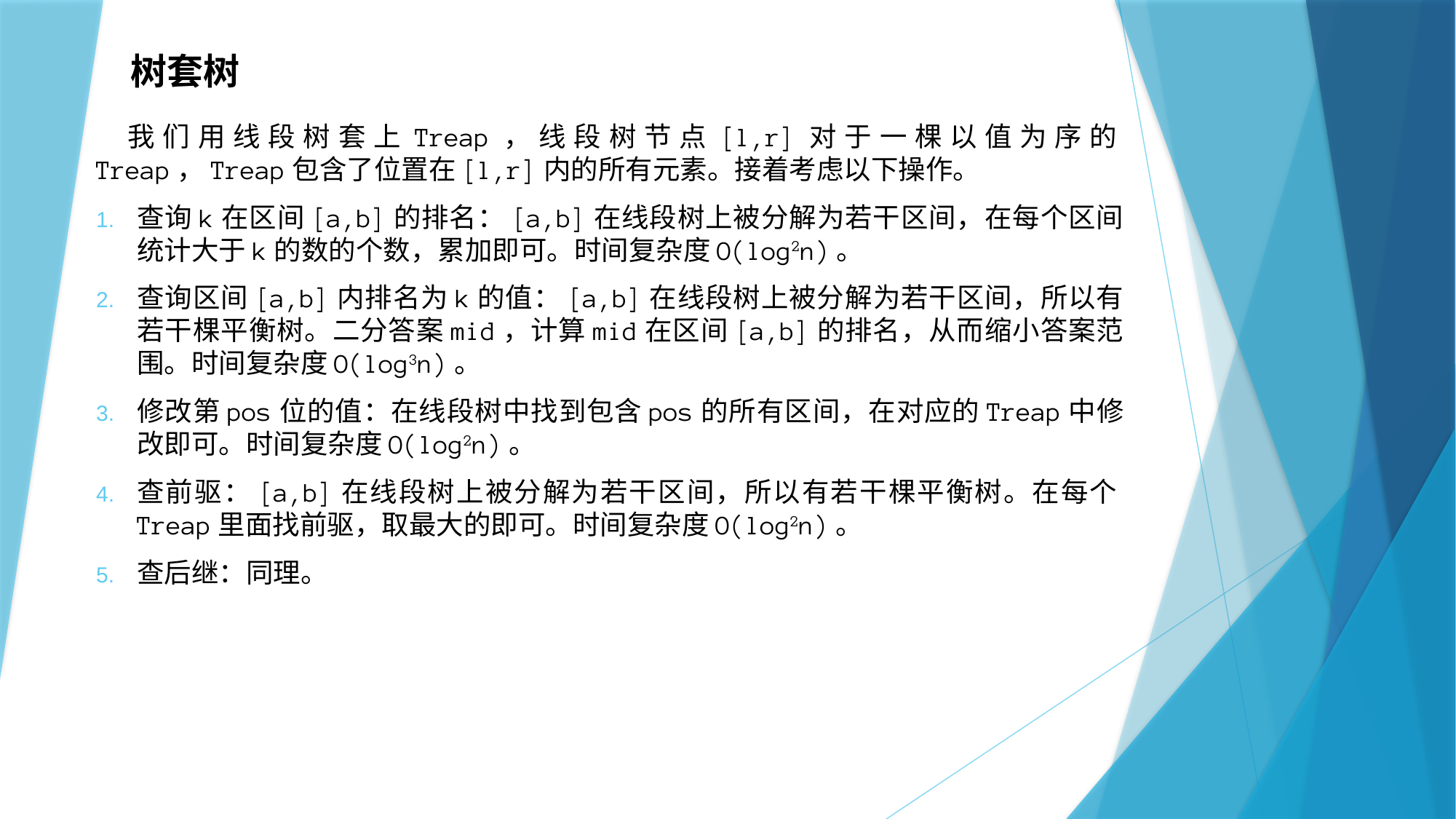

# 树套树
我们用线段树套上Treap，线段树节点[l,r]对于一棵以值为序的Treap，Treap包含了位置在[l,r]内的所有元素。接着考虑以下操作。
查询k在区间[a,b]的排名：[a,b]在线段树上被分解为若干区间，在每个区间统计大于k的数的个数，累加即可。时间复杂度O(log​2​​n)。
查询区间[a,b]内排名为k的值：[a,b]在线段树上被分解为若干区间，所以有若干棵平衡树。二分答案mid，计算mid在区间[a,b]的排名，从而缩小答案范围。时间复杂度O(log​3​​n)。
修改第pos位的值：在线段树中找到包含pos的所有区间，在对应的Treap中修改即可。时间复杂度O(log2n)。
查前驱：[a,b]在线段树上被分解为若干区间，所以有若干棵平衡树。在每个Treap里面找前驱，取最大的即可。时间复杂度O(log​2​​n)。
查后继：同理。